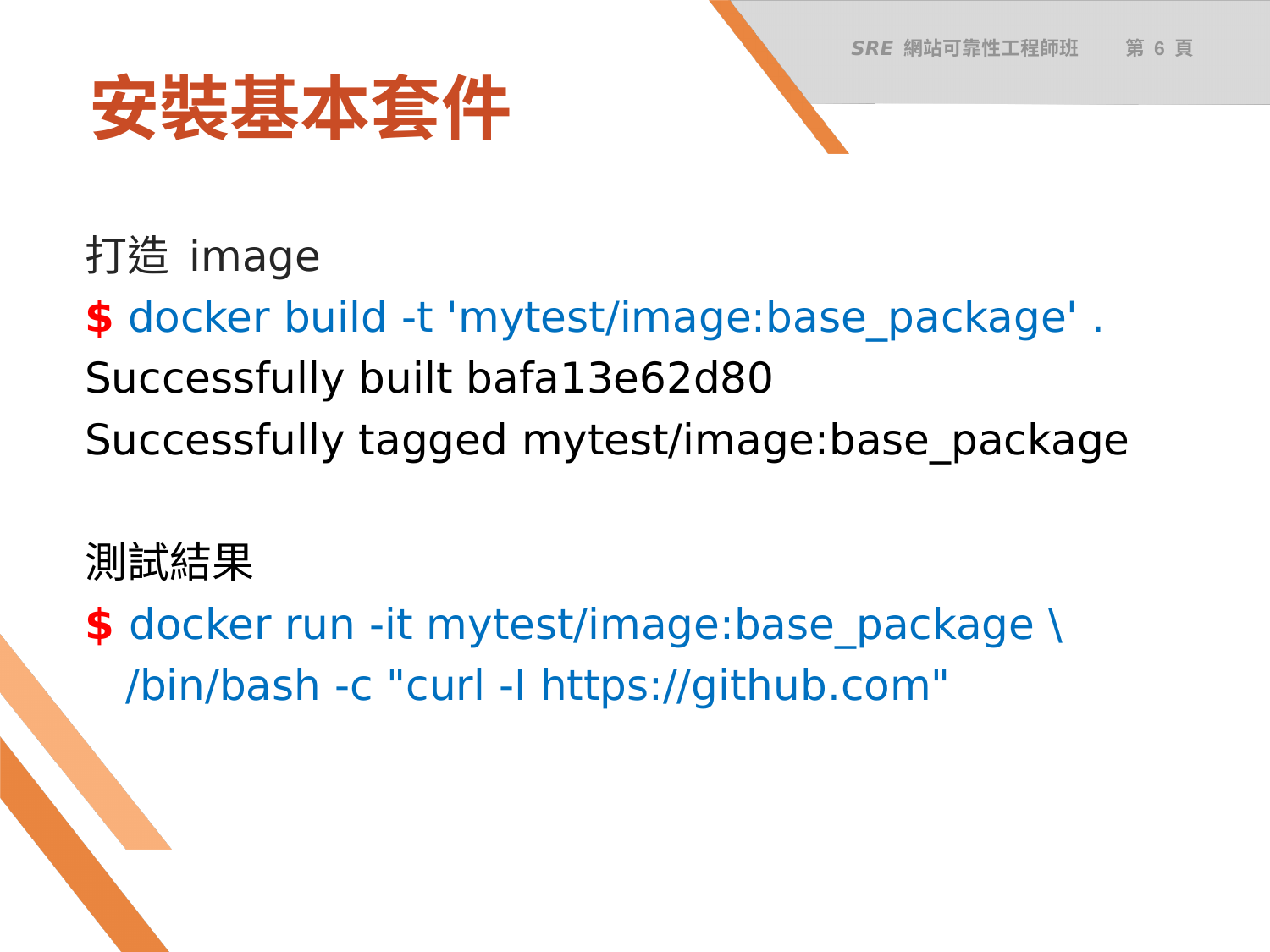

SRE 網站可靠性工程師班
第 6 頁
# 安裝基本套件
打造 image
$ docker build -t 'mytest/image:base_package' .
Successfully built bafa13e62d80
Successfully tagged mytest/image:base_package

測試結果
$ docker run -it mytest/image:base_package \
   /bin/bash -c "curl -I https://github.com"